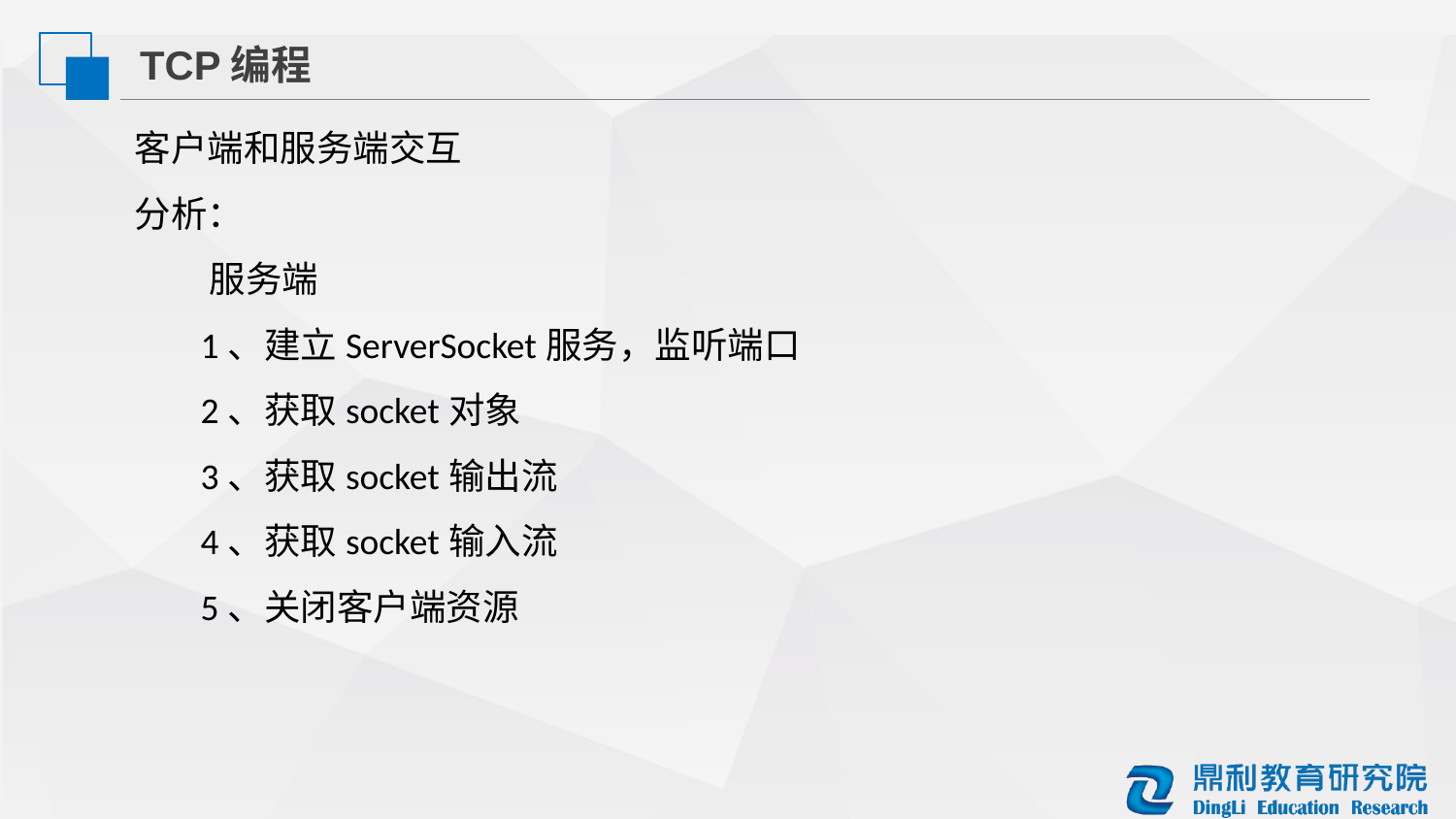

TCP编程
客户端和服务端交互
分析：
        服务端
        1、建立ServerSocket服务，监听端口
        2、获取socket对象
        3、获取socket输出流
        4、获取socket输入流
        5、关闭客户端资源